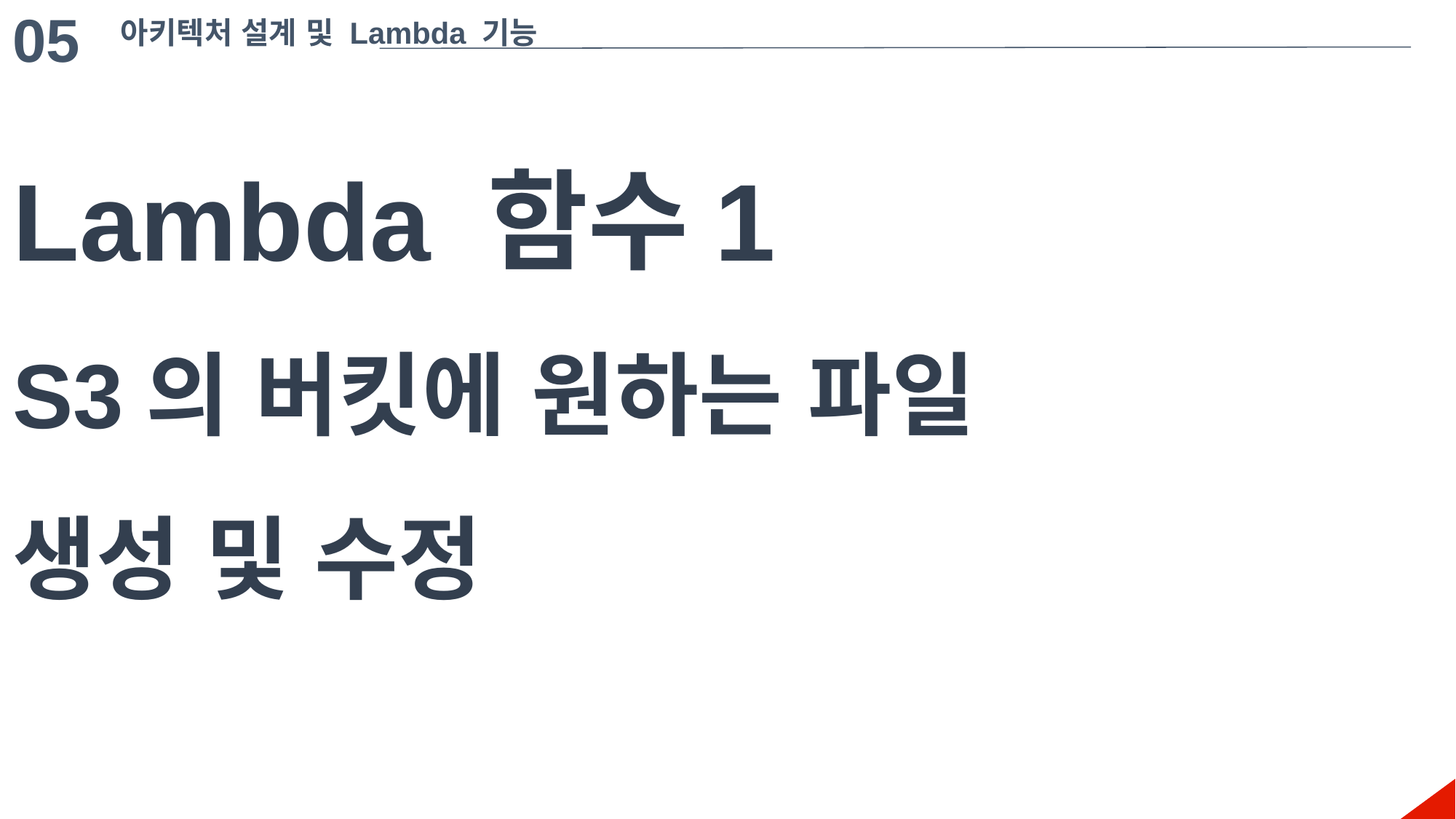

05
아키텍처 설계 및 Lambda 기능
Lambda 함수1
S3의 버킷에 원하는 파일 생성 및 수정